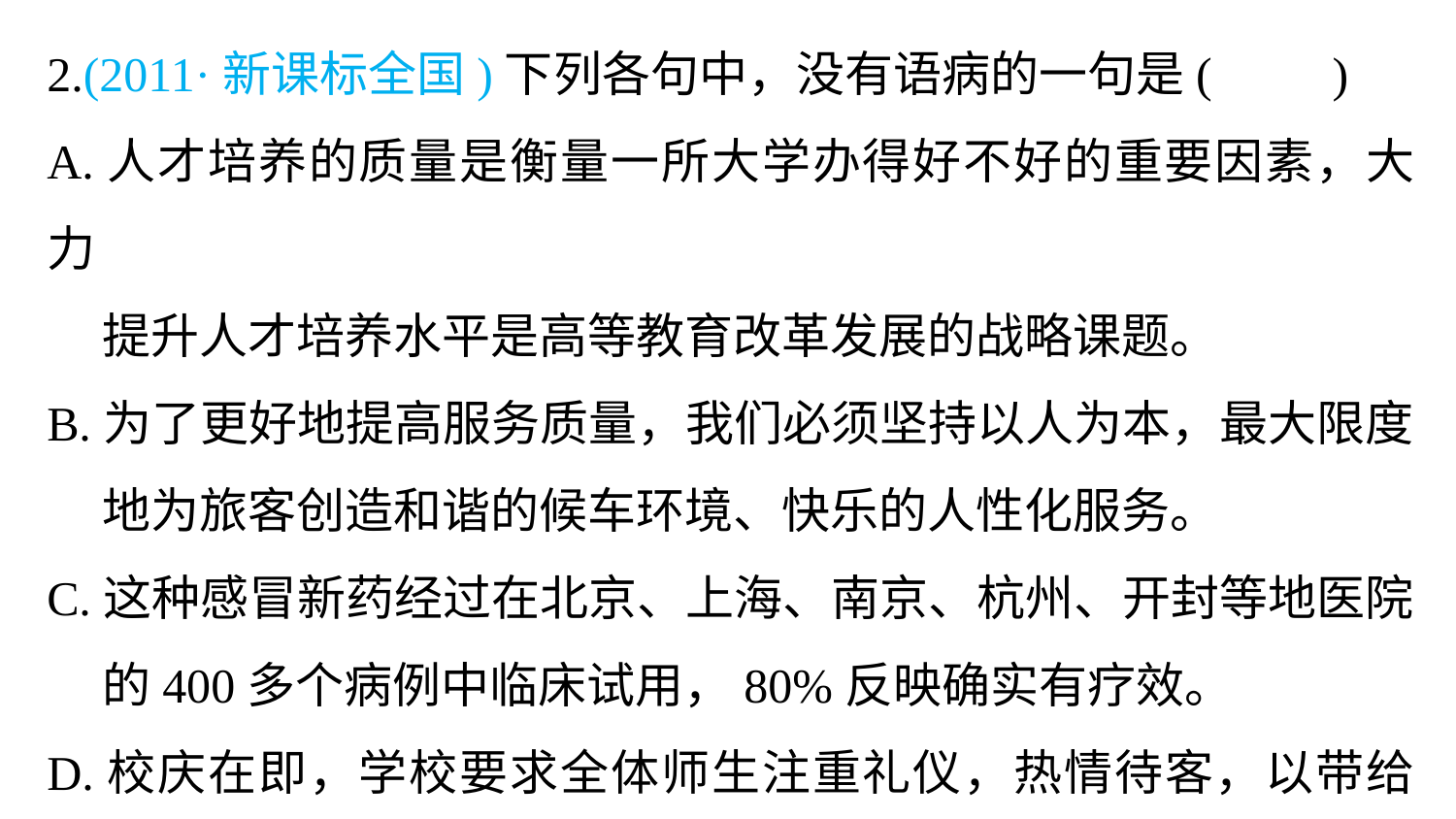

2.(2011·新课标全国)下列各句中，没有语病的一句是(　　)
A.人才培养的质量是衡量一所大学办得好不好的重要因素，大力
    提升人才培养水平是高等教育改革发展的战略课题。
B.为了更好地提高服务质量，我们必须坚持以人为本，最大限度
    地为旅客创造和谐的候车环境、快乐的人性化服务。
C.这种感冒新药经过在北京、上海、南京、杭州、开封等地医院
    的400多个病例中临床试用，80%反映确实有疗效。
D.校庆在即，学校要求全体师生注重礼仪，热情待客，以带给从
    全国各地回母校参加庆祝活动的校友感到宾至如归。